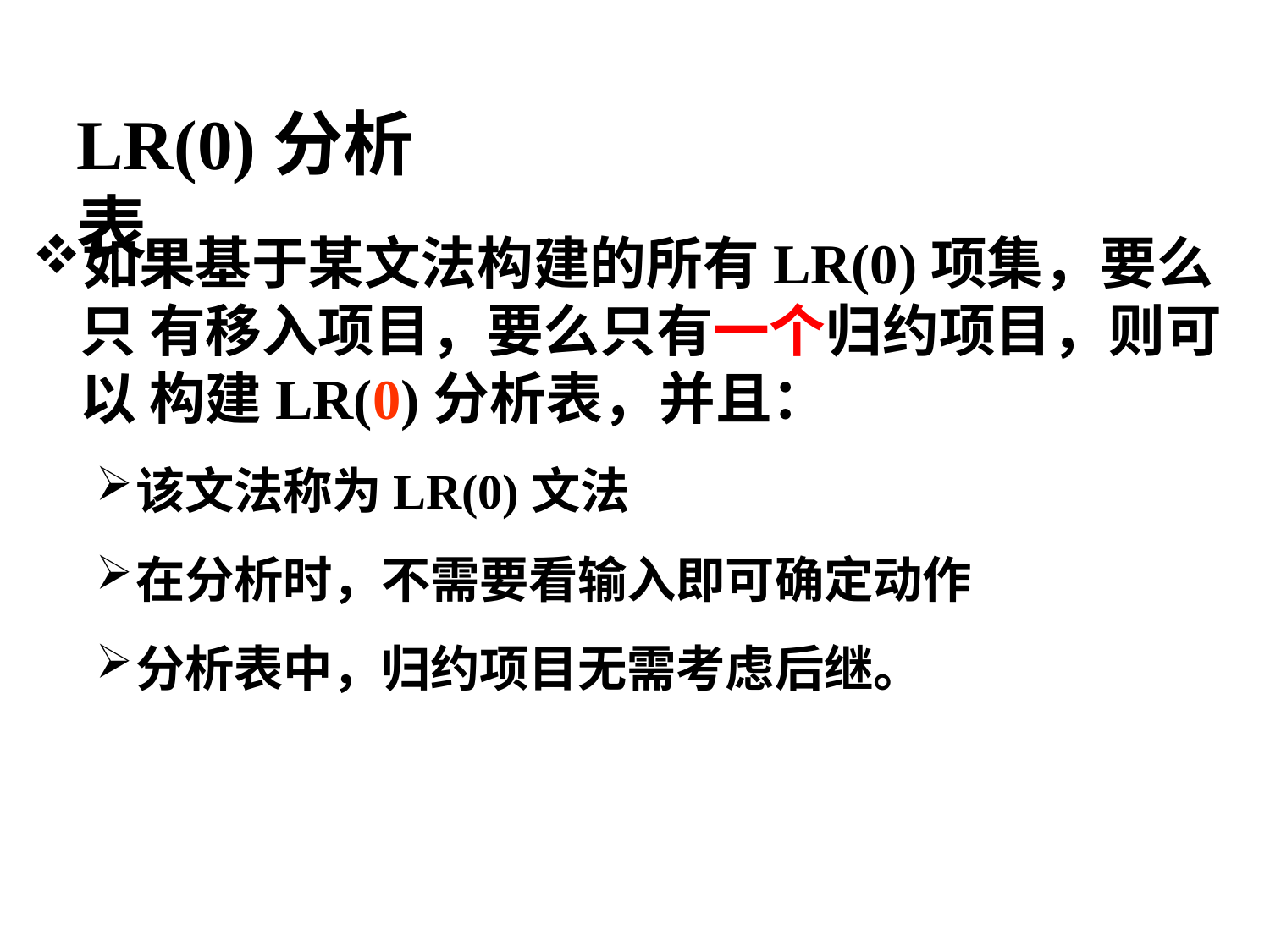

# LR(0)分析表
如果基于某文法构建的所有LR(0)项集，要么只 有移入项目，要么只有一个归约项目，则可以 构建LR(0)分析表，并且：
该文法称为LR(0)文法
在分析时，不需要看输入即可确定动作
分析表中，归约项目无需考虑后继。